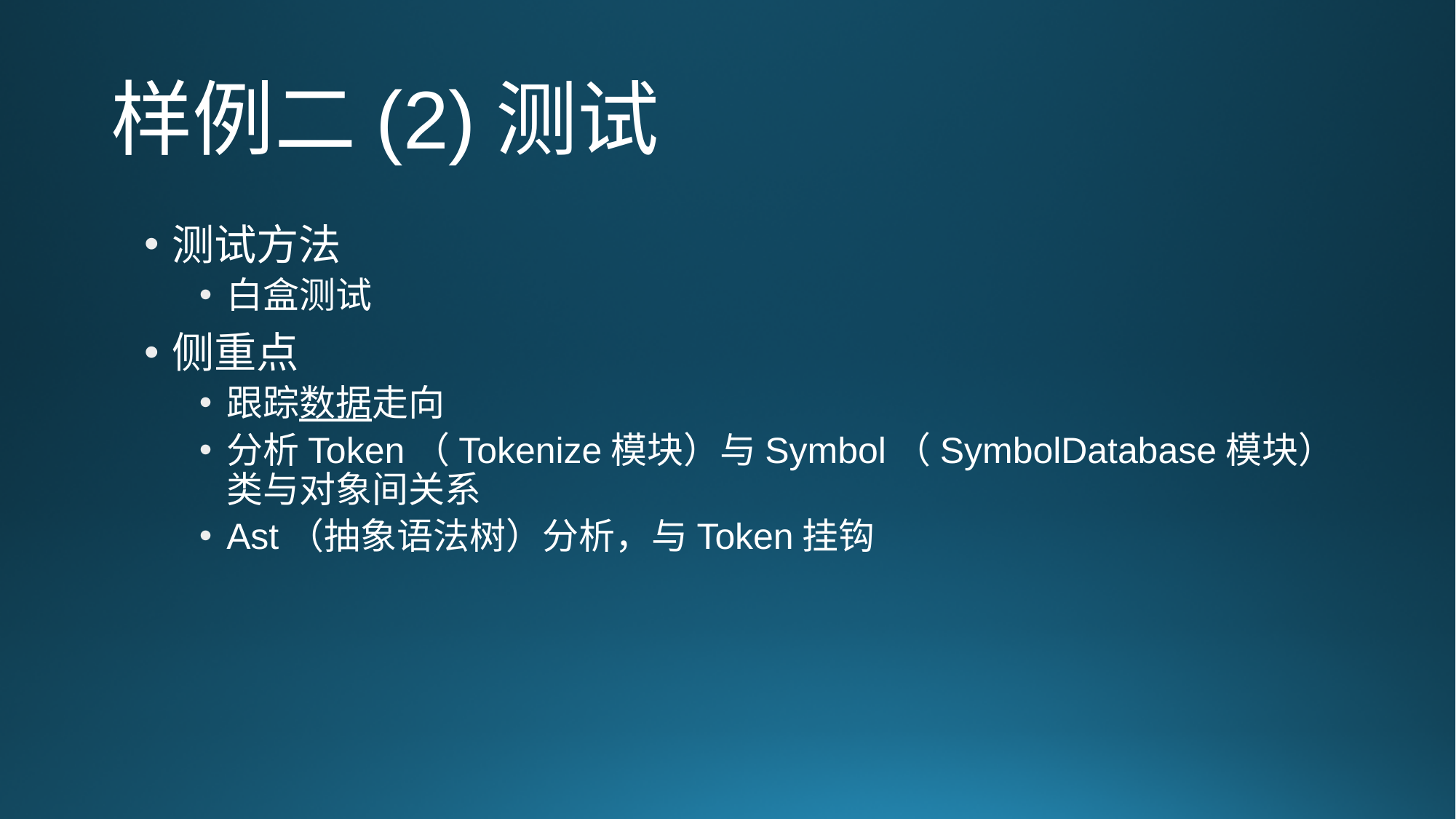

# 样例二(2)测试
测试方法
白盒测试
侧重点
跟踪数据走向
分析Token（Tokenize模块）与Symbol（SymbolDatabase模块）类与对象间关系
Ast（抽象语法树）分析，与Token挂钩